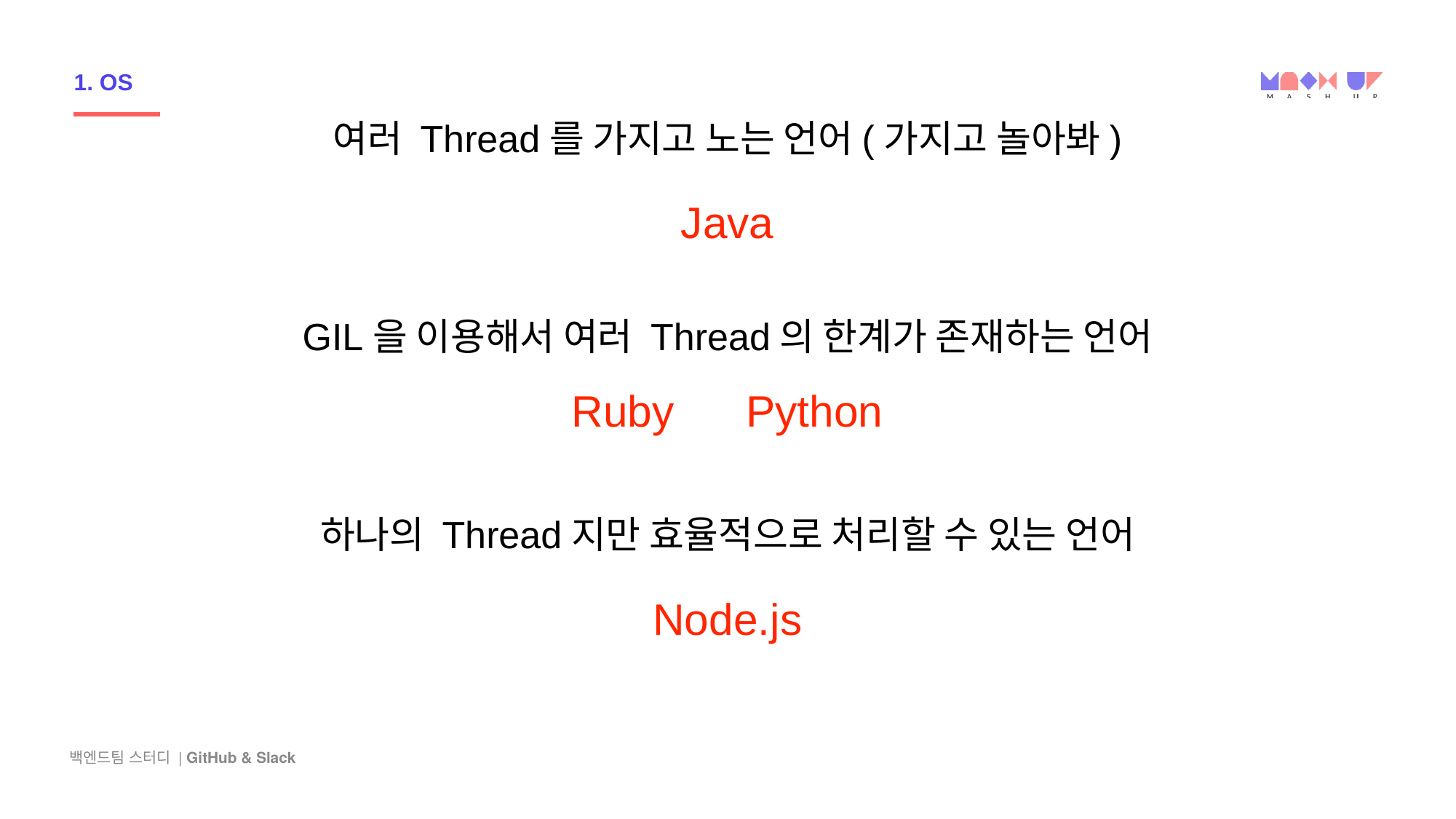

# 1. OS
여러 Thread를 가지고 노는 언어(가지고 놀아봐)
Java
GIL을 이용해서 여러 Thread의 한계가 존재하는 언어
Ruby
Python
하나의 Thread지만 효율적으로 처리할 수 있는 언어
Node.js
11